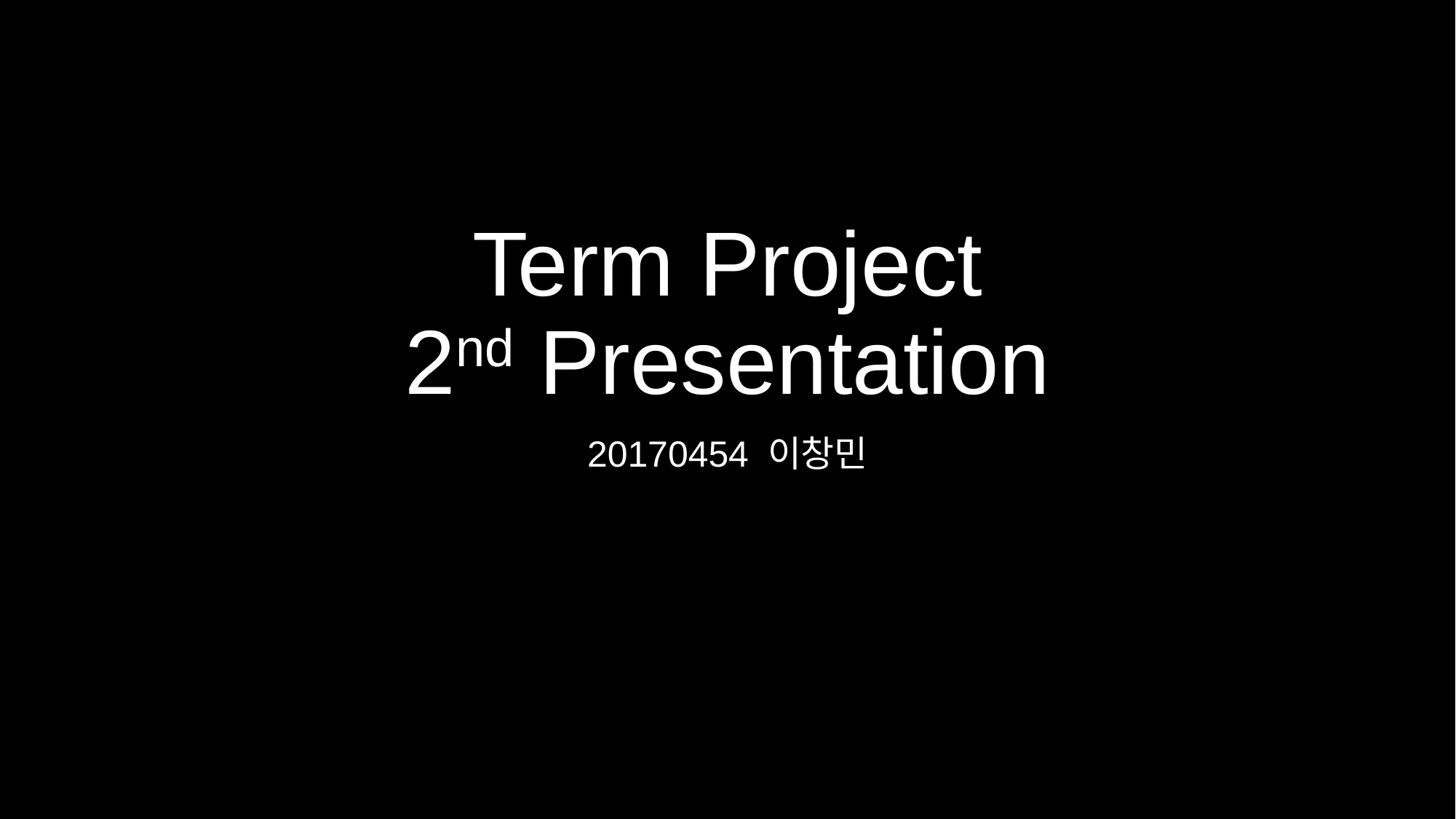

# Term Project 2nd Presentation
20170454 이창민